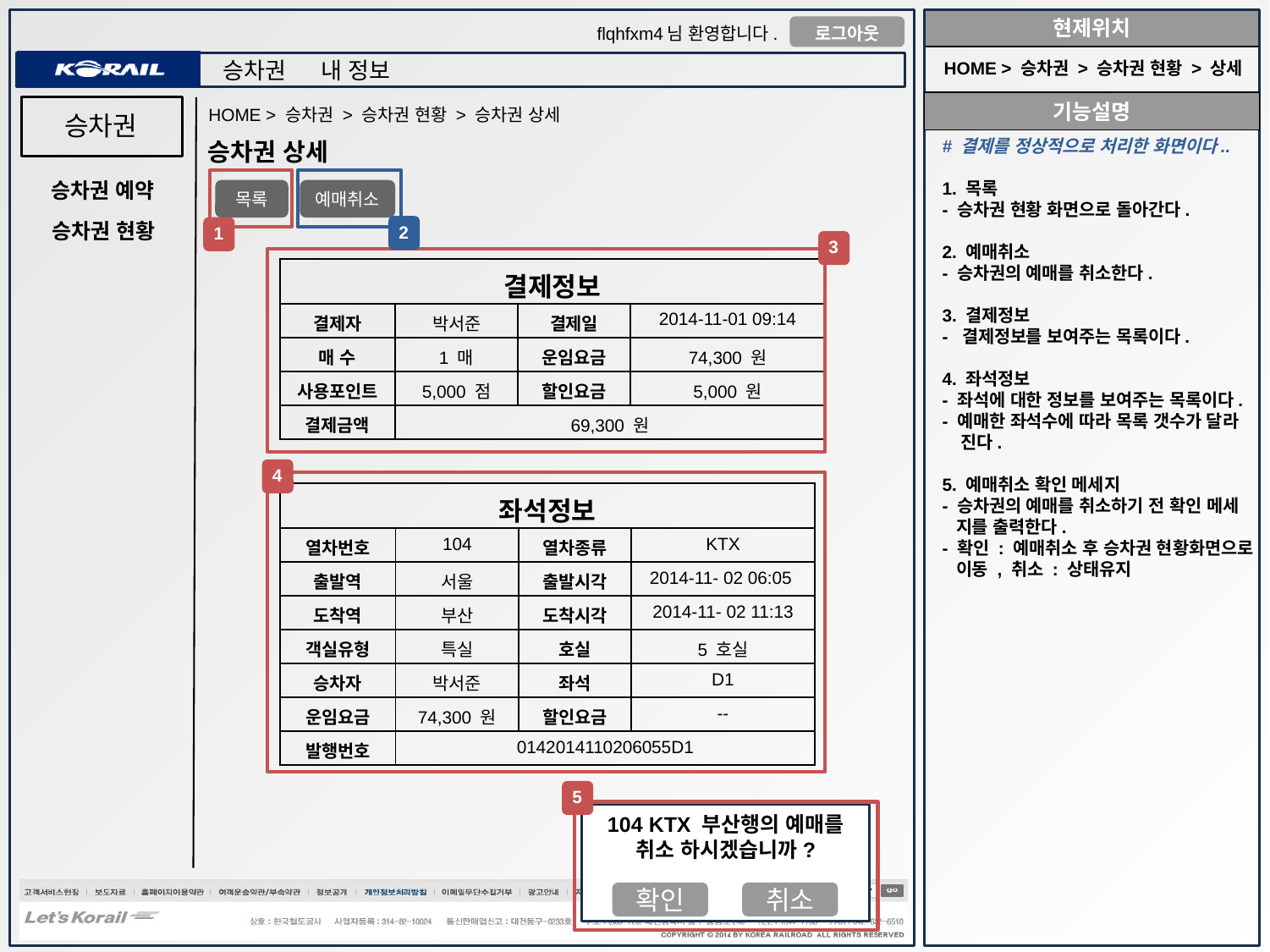

HOME > 승차권 > 승차권 현황 > 상세
HOME > 승차권 > 승차권 현황 > 승차권 상세
승차권
# 결제를 정상적으로 처리한 화면이다..

1. 목록
- 승차권 현황 화면으로 돌아간다.

2. 예매취소
- 승차권의 예매를 취소한다.

3. 결제정보
-  결제정보를 보여주는 목록이다.

4. 좌석정보
- 좌석에 대한 정보를 보여주는 목록이다.
- 예매한 좌석수에 따라 목록 갯수가 달라
   진다.

5. 예매취소 확인 메세지
- 승차권의 예매를 취소하기 전 확인 메세
  지를 출력한다.
- 확인 : 예매취소 후 승차권 현황화면으로
  이동 , 취소 : 상태유지
승차권 상세

승차권 예약
목록
예매취소
승차권 현황
2

1

3

| 결제정보 |  |  |  |
| --- | --- | --- | --- |
| 결제자 | 박서준 | 결제일 | 2014-11-01 09:14 |
| 매 수 | 1 매 | 운임요금 | 74,300 원 |
| 사용포인트 | 5,000 점 | 할인요금 | 5,000 원 |
| 결제금액 | 69,300 원 |  |  |
4

| 좌석정보 |  |  |  |
| --- | --- | --- | --- |
| 열차번호 | 104 | 열차종류 | KTX |
| 출발역 | 서울 | 출발시각 | 2014-11- 02 06:05 |
| 도착역 | 부산 | 도착시각 | 2014-11- 02 11:13 |
| 객실유형 | 특실 | 호실 | 5 호실 |
| 승차자 | 박서준 | 좌석 | D1 |
| 운임요금 | 74,300 원 | 할인요금 | -- |
| 발행번호 | 0142014110206055D1 |  |  |
5

104 KTX 부산행의 예매를 취소 하시겠습니까?
취소
확인